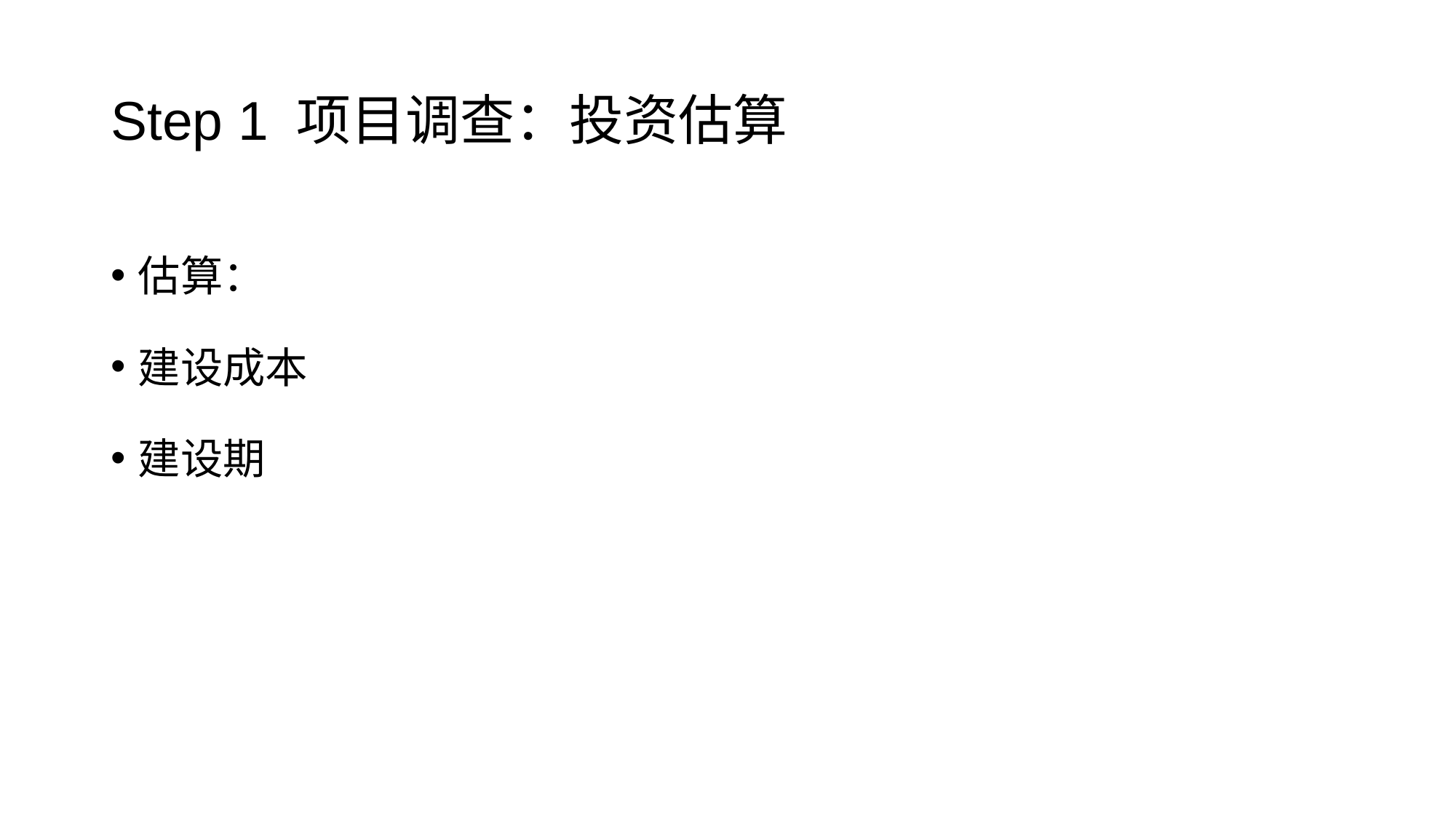

# Step 1 项目调查：投资估算
估算：
建设成本
建设期